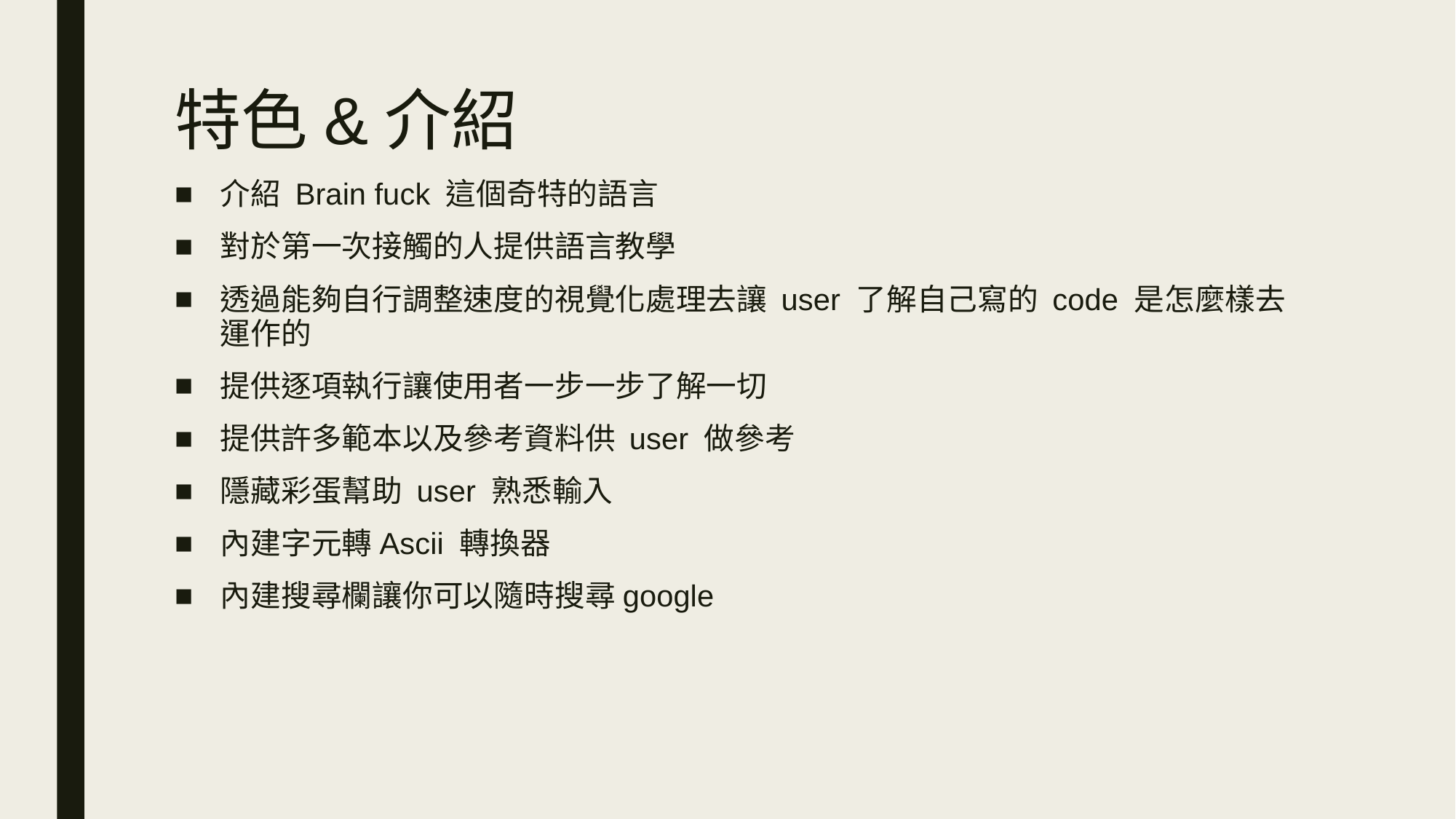

# 特色&介紹
介紹 Brain fuck 這個奇特的語言
對於第一次接觸的人提供語言教學
透過能夠自行調整速度的視覺化處理去讓 user 了解自己寫的 code 是怎麼樣去運作的
提供逐項執行讓使用者一步一步了解一切
提供許多範本以及參考資料供 user 做參考
隱藏彩蛋幫助 user 熟悉輸入
內建字元轉Ascii 轉換器
內建搜尋欄讓你可以隨時搜尋google